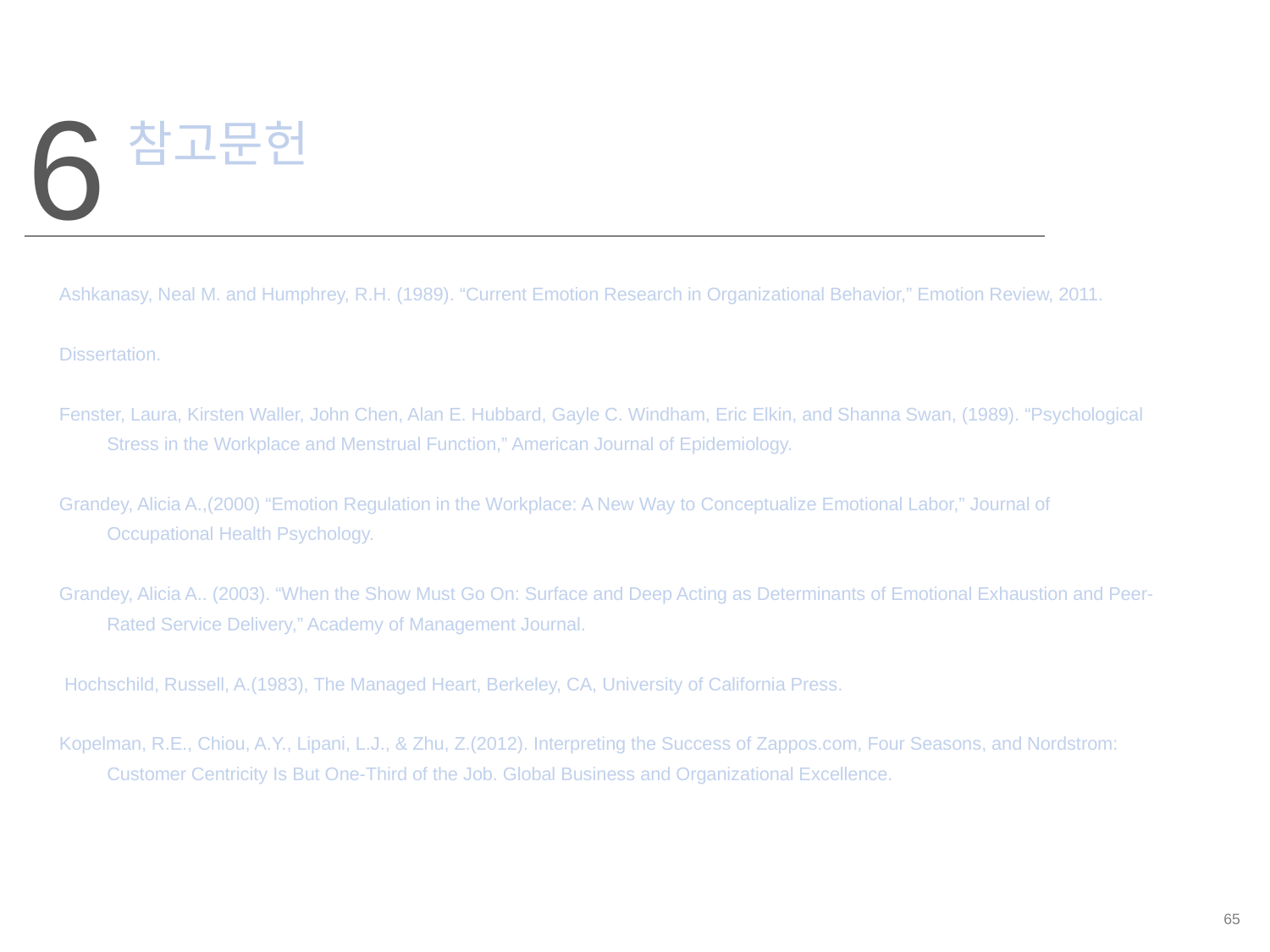

6
참고문헌
Ashkanasy, Neal M. and Humphrey, R.H. (1989). “Current Emotion Research in Organizational Behavior,” Emotion Review, 2011.

Dissertation.

Fenster, Laura, Kirsten Waller, John Chen, Alan E. Hubbard, Gayle C. Windham, Eric Elkin, and Shanna Swan, (1989). “Psychological Stress in the Workplace and Menstrual Function,” American Journal of Epidemiology.

Grandey, Alicia A.,(2000) “Emotion Regulation in the Workplace: A New Way to Conceptualize Emotional Labor,” Journal of Occupational Health Psychology.

Grandey, Alicia A.. (2003). “When the Show Must Go On: Surface and Deep Acting as Determinants of Emotional Exhaustion and Peer-Rated Service Delivery,” Academy of Management Journal.

 Hochschild, Russell, A.(1983), The Managed Heart, Berkeley, CA, University of California Press.

Kopelman, R.E., Chiou, A.Y., Lipani, L.J., & Zhu, Z.(2012). Interpreting the Success of Zappos.com, Four Seasons, and Nordstrom: Customer Centricity Is But One-Third of the Job. Global Business and Organizational Excellence.